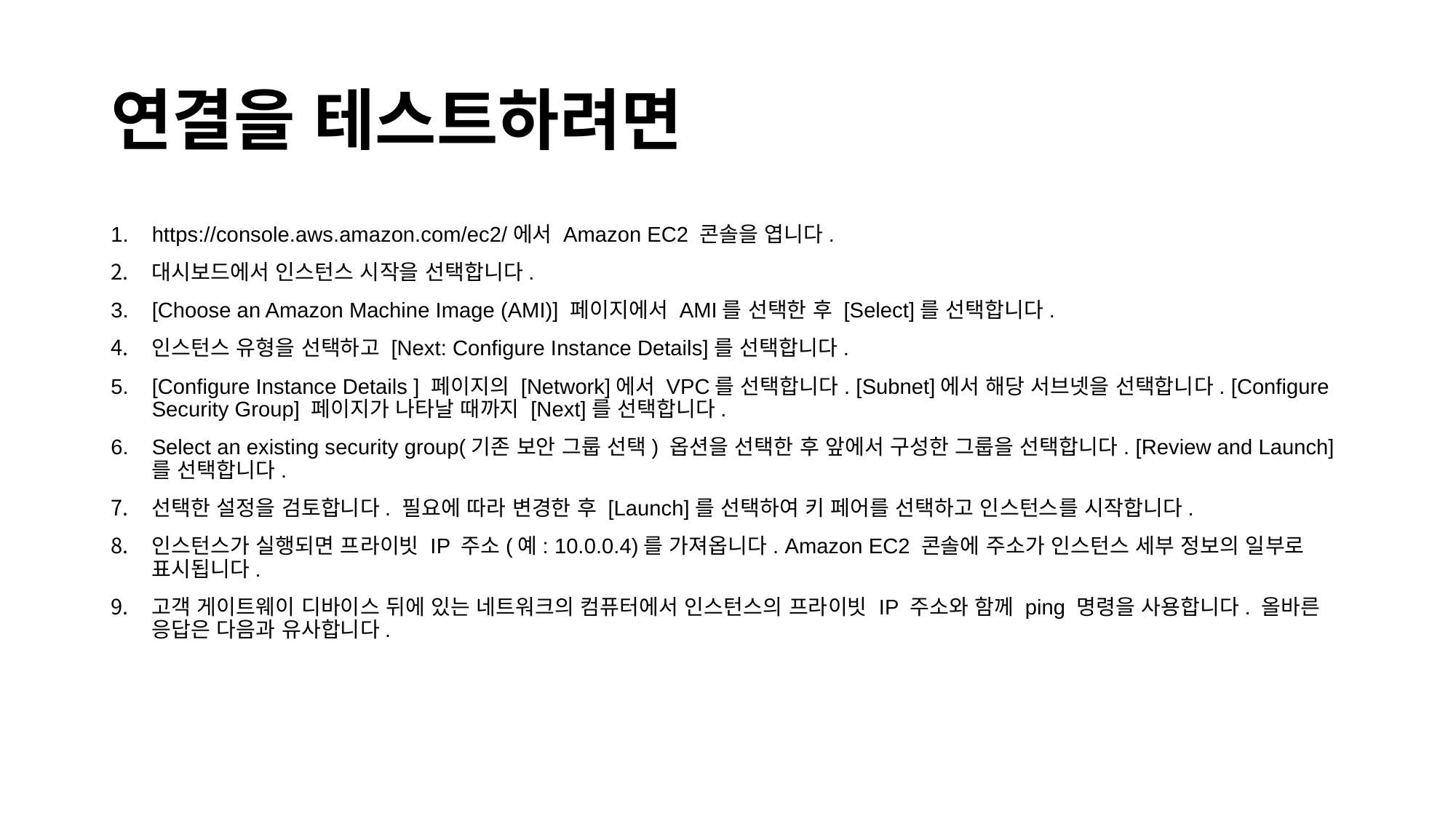

# 연결을 테스트하려면
https://console.aws.amazon.com/ec2/에서 Amazon EC2 콘솔을 엽니다.
대시보드에서 인스턴스 시작을 선택합니다.
[Choose an Amazon Machine Image (AMI)] 페이지에서 AMI를 선택한 후 [Select]를 선택합니다.
인스턴스 유형을 선택하고 [Next: Configure Instance Details]를 선택합니다.
[Configure Instance Details ] 페이지의 [Network]에서 VPC를 선택합니다. [Subnet]에서 해당 서브넷을 선택합니다. [Configure Security Group] 페이지가 나타날 때까지 [Next]를 선택합니다.
Select an existing security group(기존 보안 그룹 선택) 옵션을 선택한 후 앞에서 구성한 그룹을 선택합니다. [Review and Launch]를 선택합니다.
선택한 설정을 검토합니다. 필요에 따라 변경한 후 [Launch]를 선택하여 키 페어를 선택하고 인스턴스를 시작합니다.
인스턴스가 실행되면 프라이빗 IP 주소(예: 10.0.0.4)를 가져옵니다. Amazon EC2 콘솔에 주소가 인스턴스 세부 정보의 일부로 표시됩니다.
고객 게이트웨이 디바이스 뒤에 있는 네트워크의 컴퓨터에서 인스턴스의 프라이빗 IP 주소와 함께 ping 명령을 사용합니다. 올바른 응답은 다음과 유사합니다.